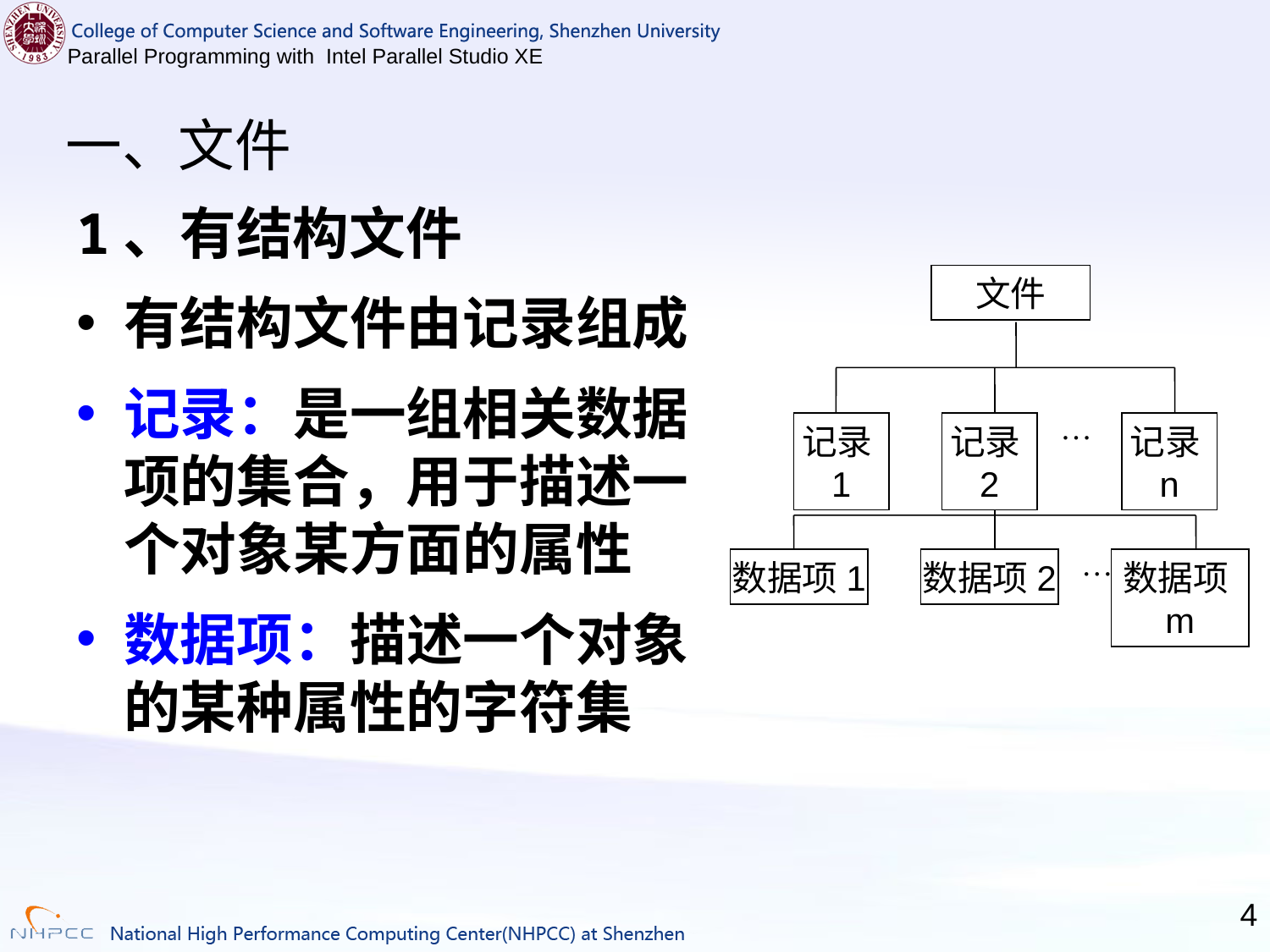

# 一、文件
1、有结构文件
有结构文件由记录组成
记录：是一组相关数据项的集合，用于描述一个对象某方面的属性
数据项：描述一个对象的某种属性的字符集
文件

…
记录1
记录2
记录n

…
数据项1
数据项2
数据项m
4